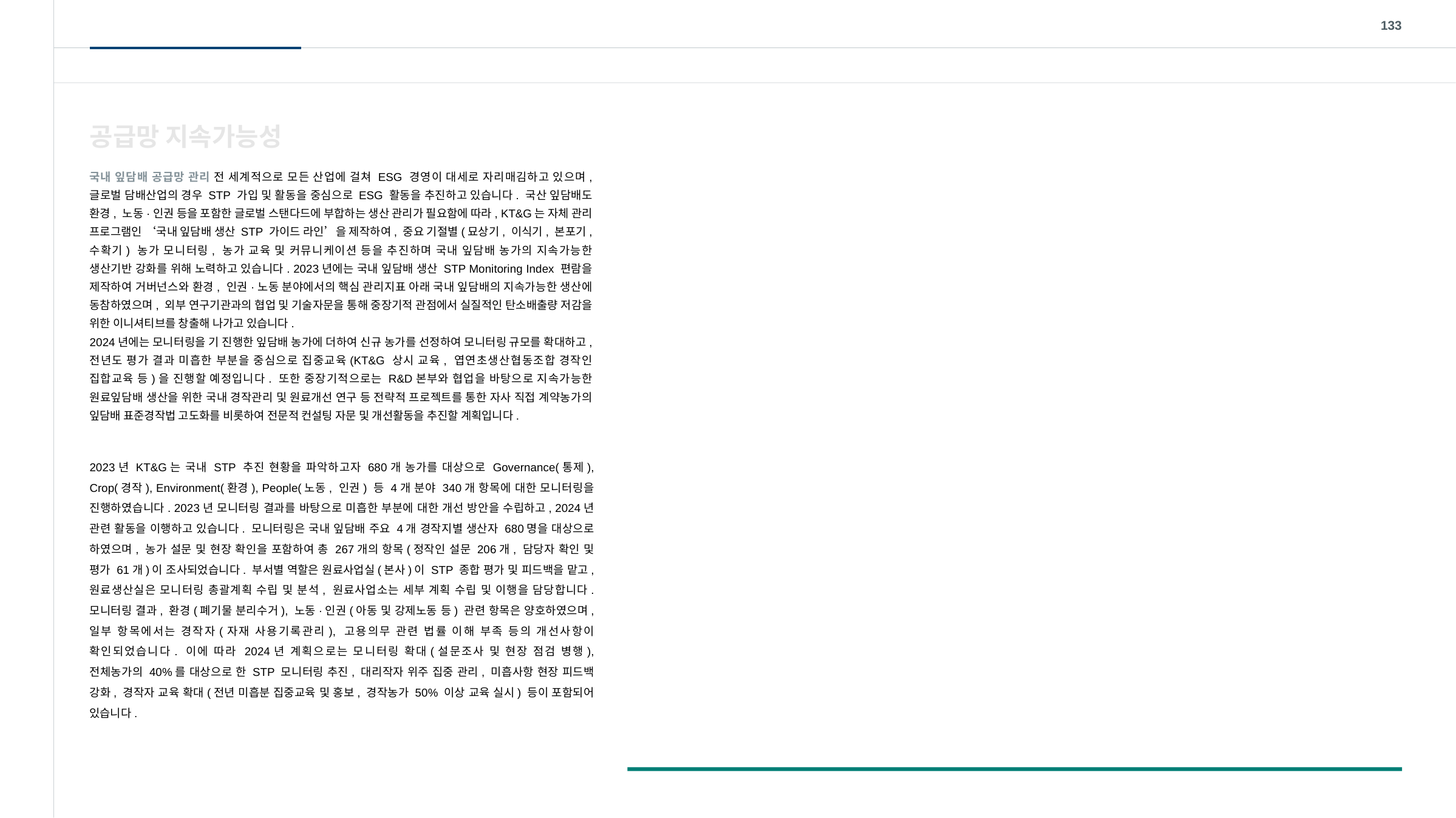

133
공급망 지속가능성
국내 잎담배 공급망 관리 전 세계적으로 모든 산업에 걸쳐 ESG 경영이 대세로 자리매김하고 있으며, 글로벌 담배산업의 경우 STP 가입 및 활동을 중심으로 ESG 활동을 추진하고 있습니다. 국산 잎담배도 환경, 노동·인권 등을 포함한 글로벌 스탠다드에 부합하는 생산 관리가 필요함에 따라, KT&G는 자체 관리 프로그램인 ‘국내 잎담배 생산 STP 가이드 라인’을 제작하여, 중요 기절별(묘상기, 이식기, 본포기, 수확기) 농가 모니터링, 농가 교육 및 커뮤니케이션 등을 추진하며 국내 잎담배 농가의 지속가능한 생산기반 강화를 위해 노력하고 있습니다. 2023년에는 국내 잎담배 생산 STP Monitoring Index 편람을 제작하여 거버넌스와 환경, 인권·노동 분야에서의 핵심 관리지표 아래 국내 잎담배의 지속가능한 생산에 동참하였으며, 외부 연구기관과의 협업 및 기술자문을 통해 중장기적 관점에서 실질적인 탄소배출량 저감을 위한 이니셔티브를 창출해 나가고 있습니다.
2024년에는 모니터링을 기 진행한 잎담배 농가에 더하여 신규 농가를 선정하여 모니터링 규모를 확대하고, 전년도 평가 결과 미흡한 부분을 중심으로 집중교육(KT&G 상시 교육, 엽연초생산협동조합 경작인 집합교육 등)을 진행할 예정입니다. 또한 중장기적으로는 R&D본부와 협업을 바탕으로 지속가능한 원료잎담배 생산을 위한 국내 경작관리 및 원료개선 연구 등 전략적 프로젝트를 통한 자사 직접 계약농가의 잎담배 표준경작법 고도화를 비롯하여 전문적 컨설팅 자문 및 개선활동을 추진할 계획입니다.
2023년 KT&G는 국내 STP 추진 현황을 파악하고자 680개 농가를 대상으로 Governance(통제), Crop(경작), Environment(환경), People(노동, 인권) 등 4개 분야 340개 항목에 대한 모니터링을 진행하였습니다. 2023년 모니터링 결과를 바탕으로 미흡한 부분에 대한 개선 방안을 수립하고, 2024년 관련 활동을 이행하고 있습니다. 모니터링은 국내 잎담배 주요 4개 경작지별 생산자 680명을 대상으로 하였으며, 농가 설문 및 현장 확인을 포함하여 총 267개의 항목(정작인 설문 206개, 담당자 확인 및 평가 61개)이 조사되었습니다. 부서별 역할은 원료사업실(본사)이 STP 종합 평가 및 피드백을 맡고, 원료생산실은 모니터링 총괄계획 수립 및 분석, 원료사업소는 세부 계획 수립 및 이행을 담당합니다. 모니터링 결과, 환경(폐기물 분리수거), 노동·인권(아동 및 강제노동 등) 관련 항목은 양호하였으며, 일부 항목에서는 경작자(자재 사용기록관리), 고용의무 관련 법률 이해 부족 등의 개선사항이 확인되었습니다. 이에 따라 2024년 계획으로는 모니터링 확대(설문조사 및 현장 점검 병행), 전체농가의 40%를 대상으로 한 STP 모니터링 추진, 대리작자 위주 집중 관리, 미흡사항 현장 피드백 강화, 경작자 교육 확대(전년 미흡분 집중교육 및 홍보, 경작농가 50% 이상 교육 실시) 등이 포함되어 있습니다.